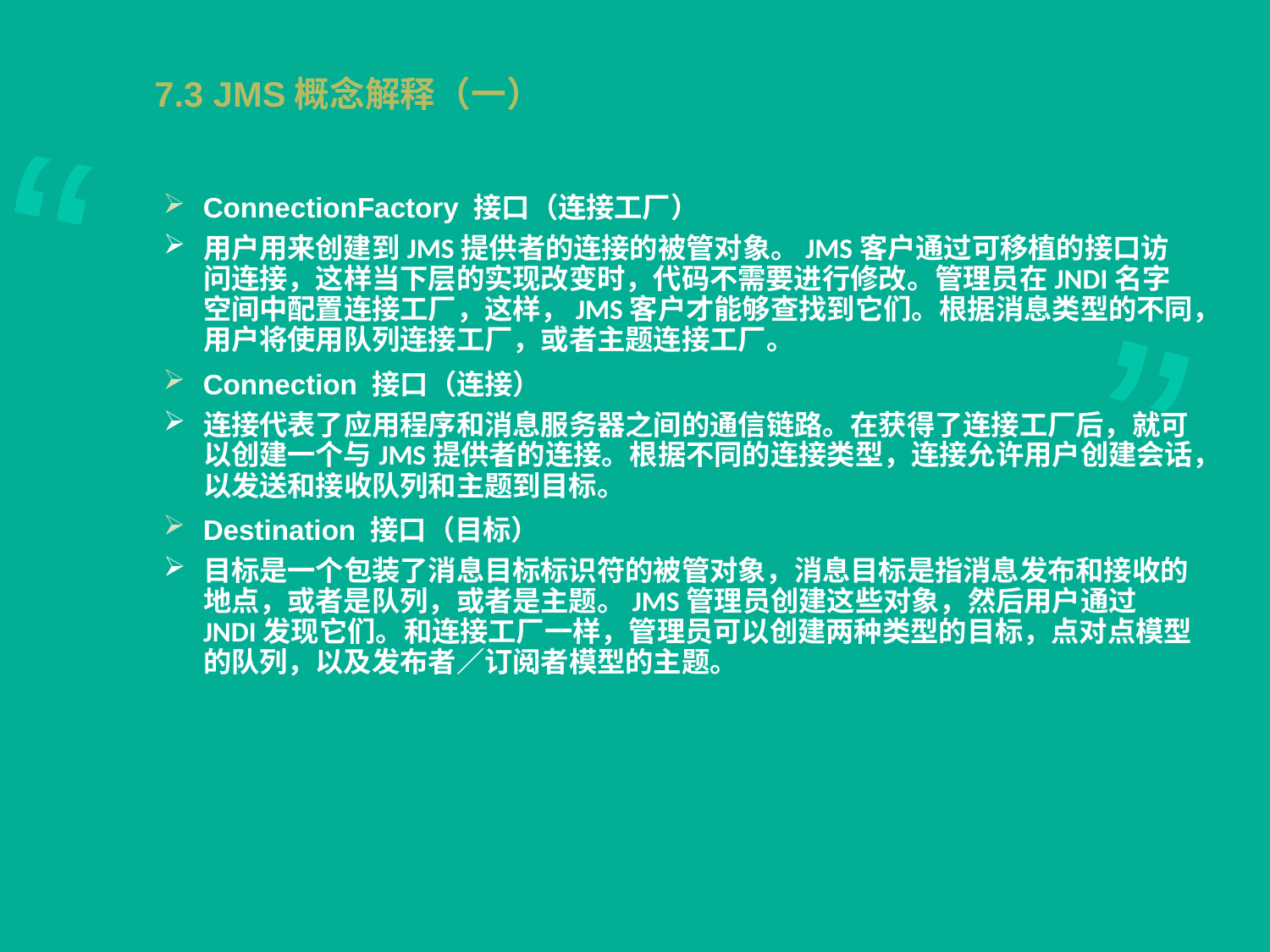

# 7.3 JMS概念解释（一）
ConnectionFactory 接口（连接工厂）
用户用来创建到JMS提供者的连接的被管对象。JMS客户通过可移植的接口访问连接，这样当下层的实现改变时，代码不需要进行修改。管理员在JNDI名字空间中配置连接工厂，这样，JMS客户才能够查找到它们。根据消息类型的不同，用户将使用队列连接工厂，或者主题连接工厂。
Connection 接口（连接）
连接代表了应用程序和消息服务器之间的通信链路。在获得了连接工厂后，就可以创建一个与JMS提供者的连接。根据不同的连接类型，连接允许用户创建会话，以发送和接收队列和主题到目标。
Destination 接口（目标）
目标是一个包装了消息目标标识符的被管对象，消息目标是指消息发布和接收的地点，或者是队列，或者是主题。JMS管理员创建这些对象，然后用户通过JNDI发现它们。和连接工厂一样，管理员可以创建两种类型的目标，点对点模型的队列，以及发布者／订阅者模型的主题。